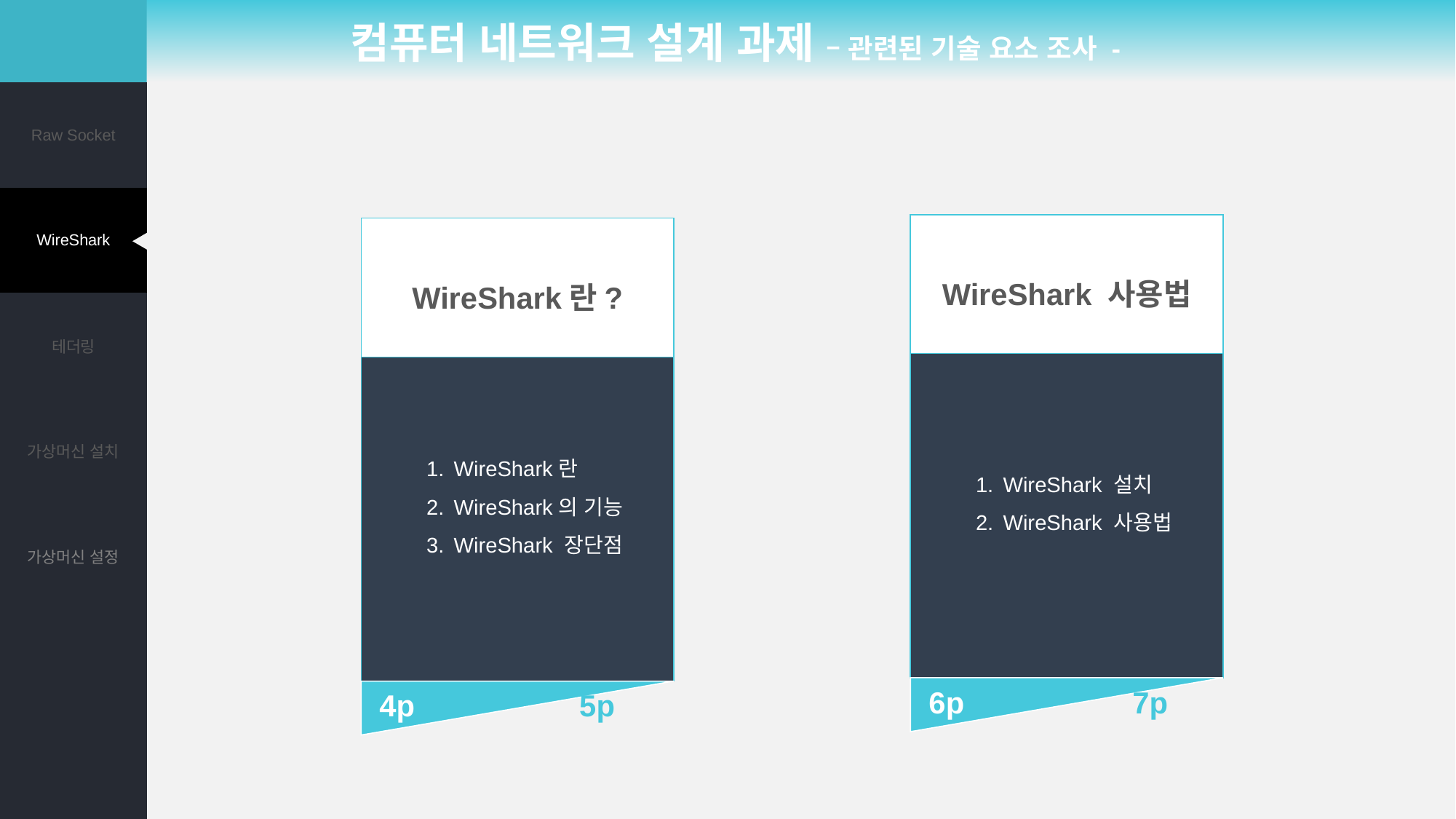

컴퓨터 네트워크 설계 과제 – 관련된 기술 요소 조사 -
| Raw Socket |
| --- |
| WireShark |
| 테더링 |
| 가상머신 설치 |
| 가상머신 설정 |
|  |
|  |
WireShark 사용법
WireShark란?

WireShark 설치
WireShark 사용법

WireShark란
WireShark의 기능
WireShark 장단점

 6p                      7p

 4p                      5p